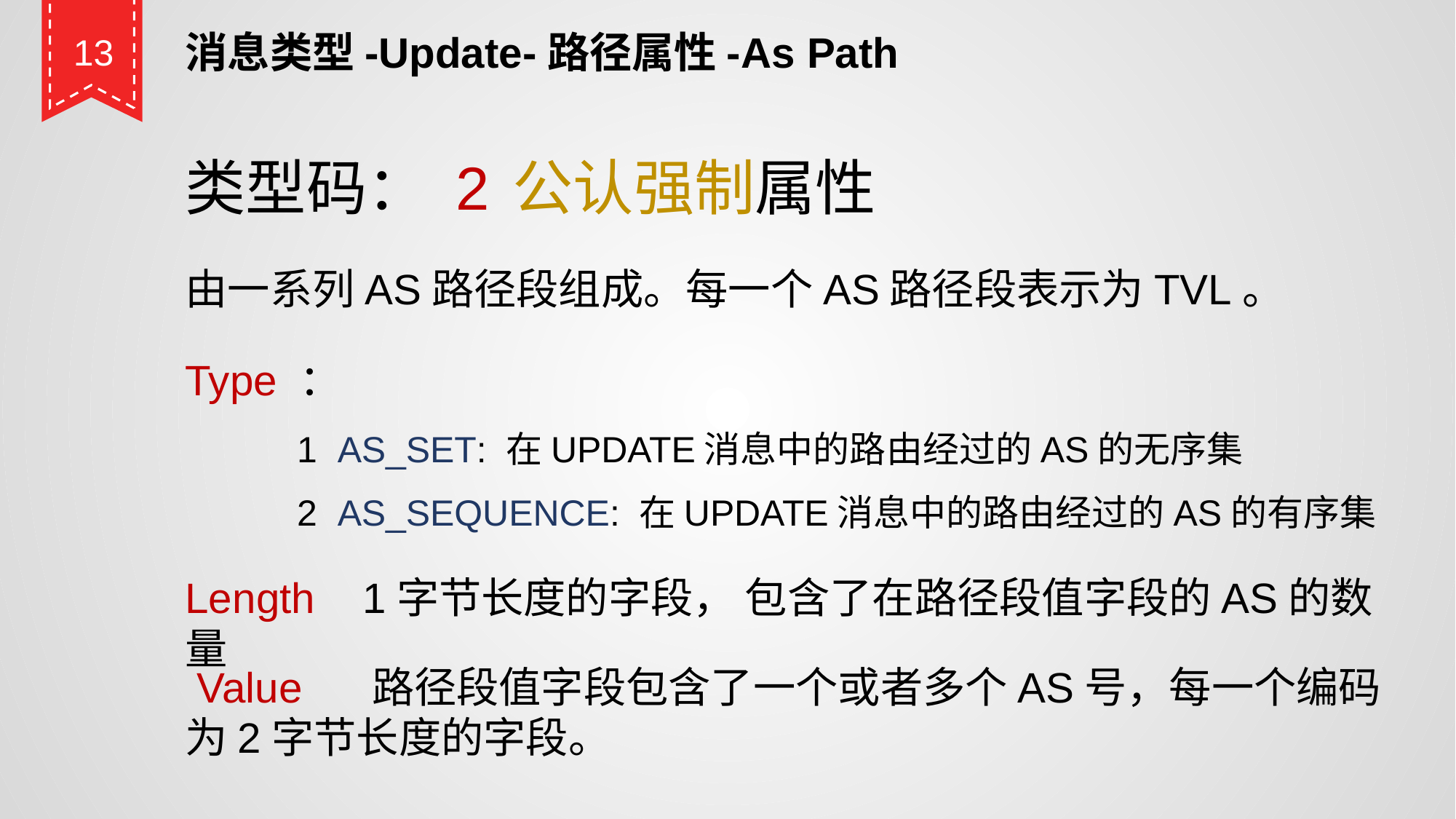

消息类型-Update-路径属性-As Path
13
类型码： 2 	公认强制属性
由一系列AS路径段组成。每一个AS路径段表示为TVL。
Type ：
1  AS_SET: 在UPDATE消息中的路由经过的AS的无序集
2  AS_SEQUENCE: 在UPDATE消息中的路由经过的AS的有序集
Length    1字节长度的字段， 包含了在路径段值字段的AS的数量
 Value     路径段值字段包含了一个或者多个AS号，每一个编码为2字节长度的字段。